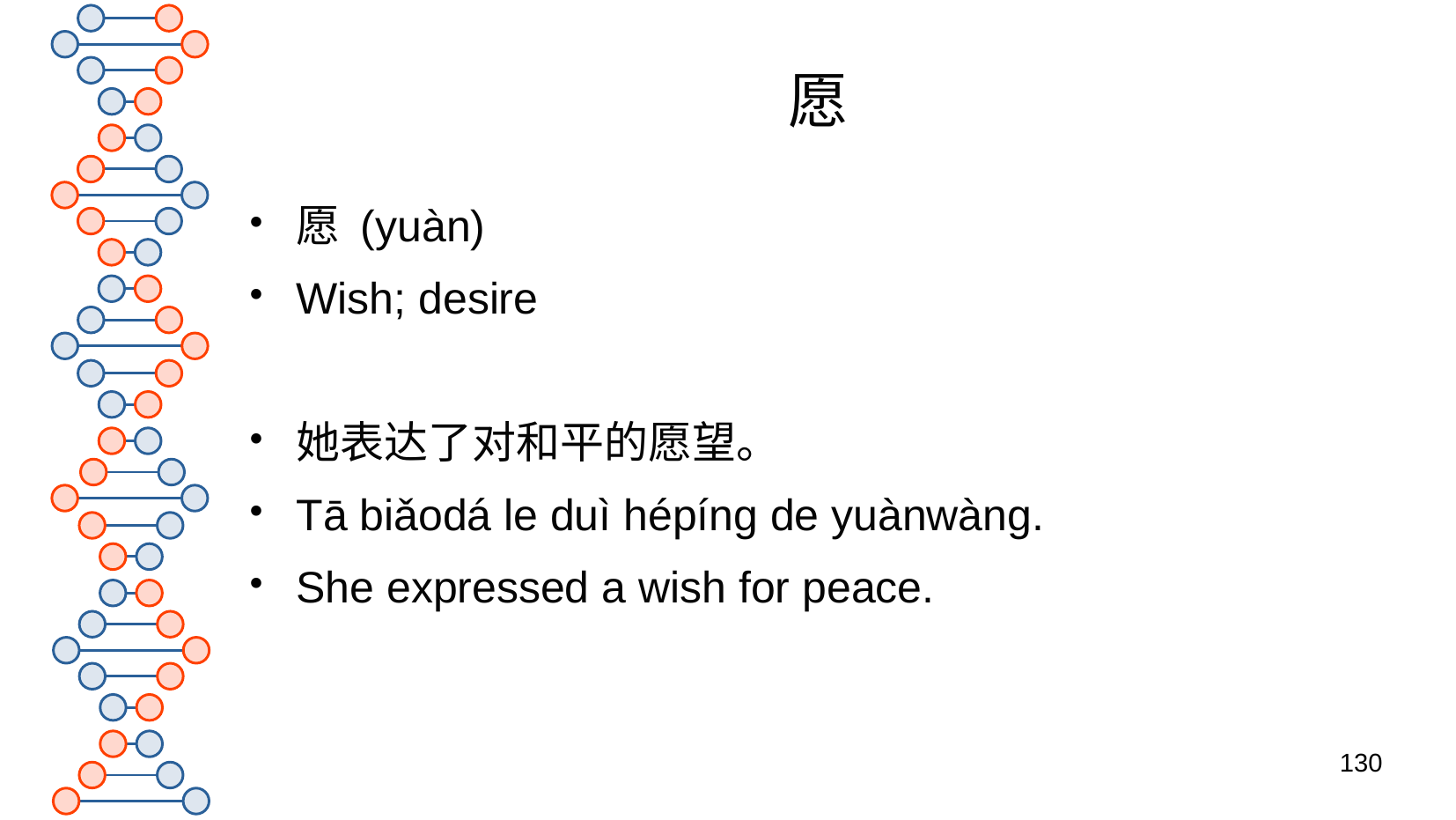

# 愿
愿 (yuàn)
Wish; desire

她表达了对和平的愿望。
Tā biǎodá le duì hépíng de yuànwàng.
She expressed a wish for peace.

130